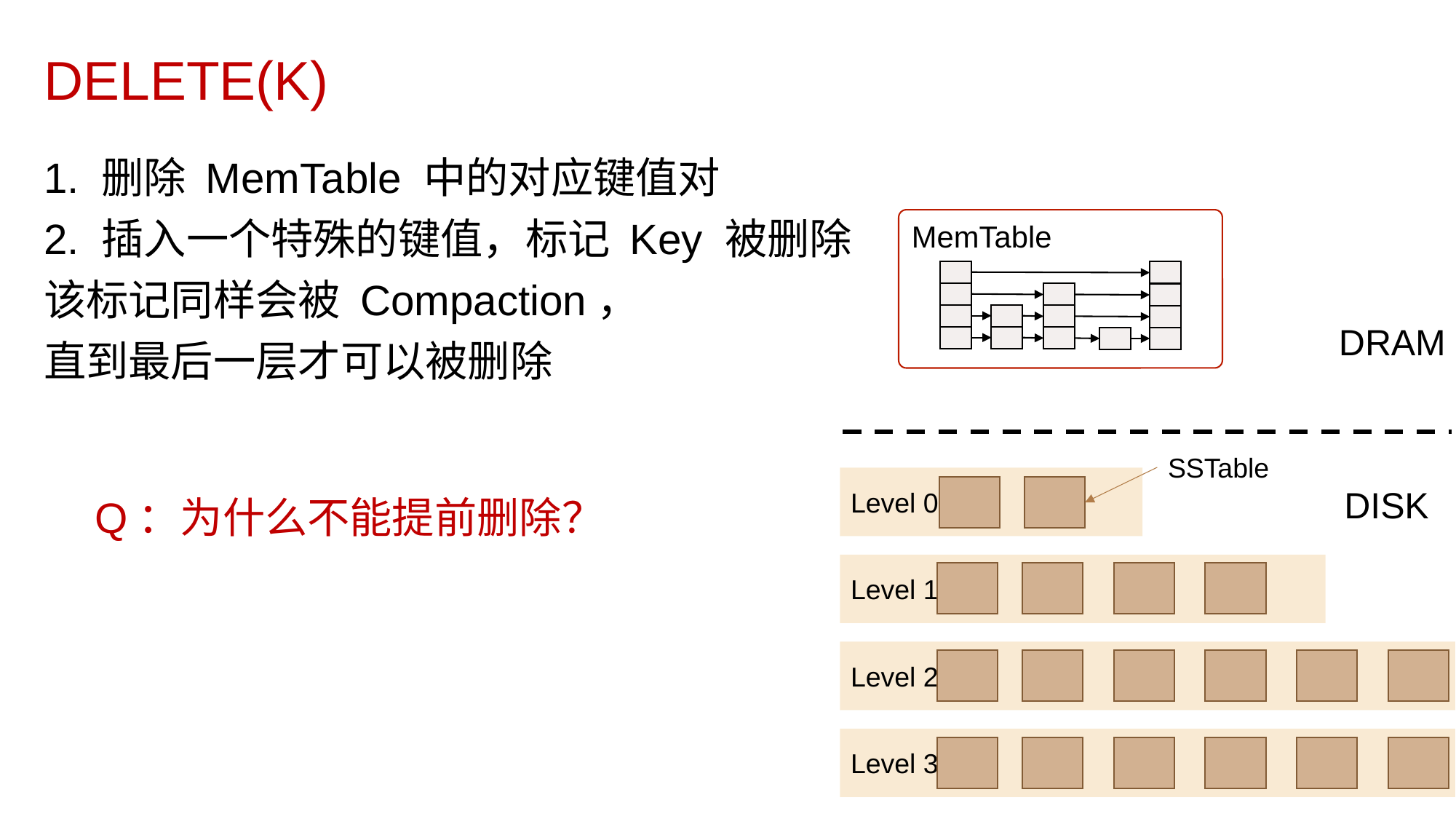

# DELETE(K)
1. 删除 MemTable 中的对应键值对
2. 插入一个特殊的键值，标记 Key 被删除
该标记同样会被 Compaction，
直到最后一层才可以被删除

MemTable

DRAM
Level 0
DISK

Level 1

Level 2

Level 3

SSTable
Q：为什么不能提前删除？

10